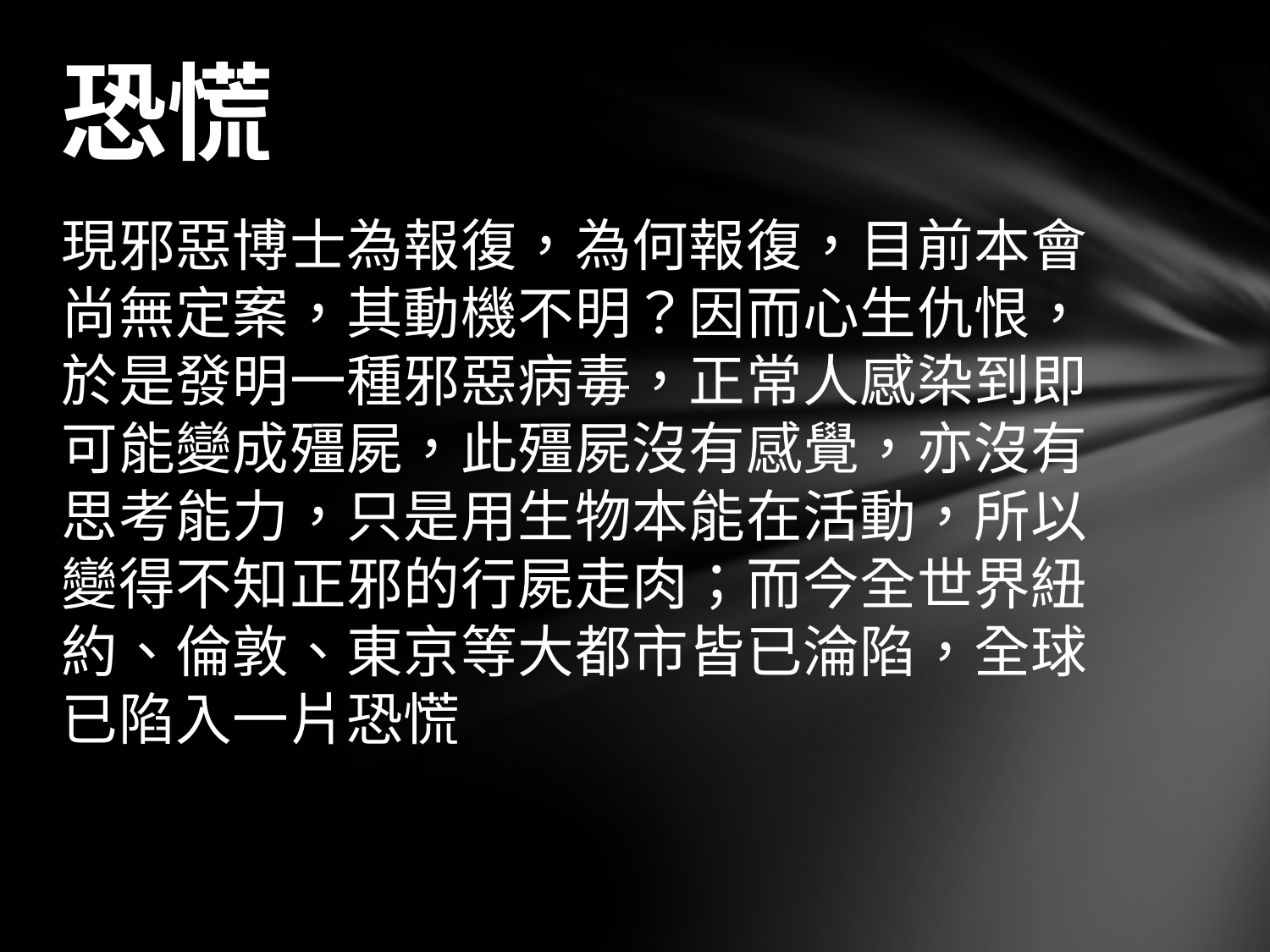

# 恐慌
現邪惡博士為報復，為何報復，目前本會尚無定案，其動機不明？因而心生仇恨，於是發明一種邪惡病毒，正常人感染到即可能變成殭屍，此殭屍沒有感覺，亦沒有思考能力，只是用生物本能在活動，所以變得不知正邪的行屍走肉；而今全世界紐約、倫敦、東京等大都市皆已淪陷，全球已陷入一片恐慌